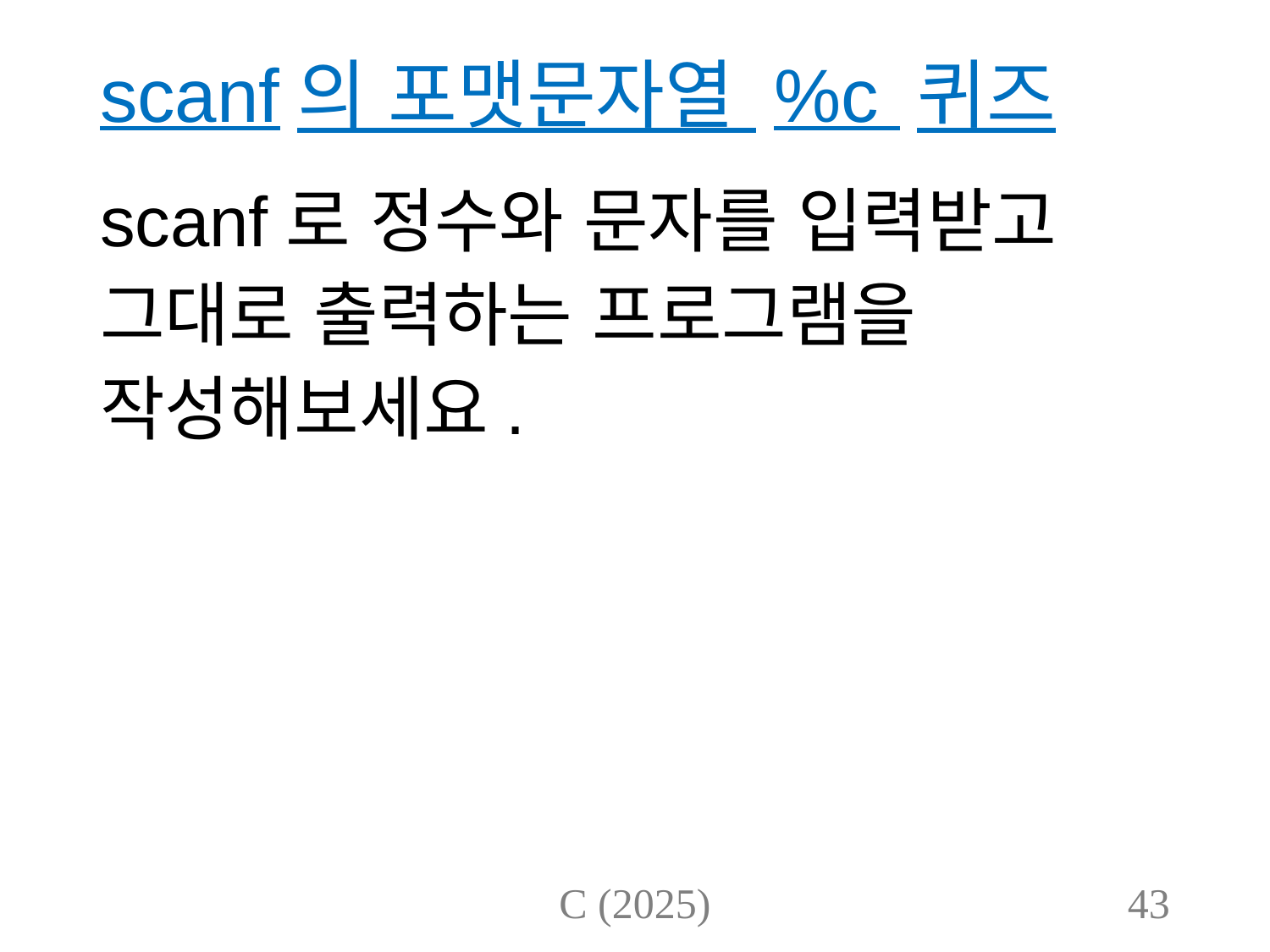

# scanf의 포맷문자열 %c 퀴즈
scanf로 정수와 문자를 입력받고
그대로 출력하는 프로그램을
작성해보세요.
C (2025)
43